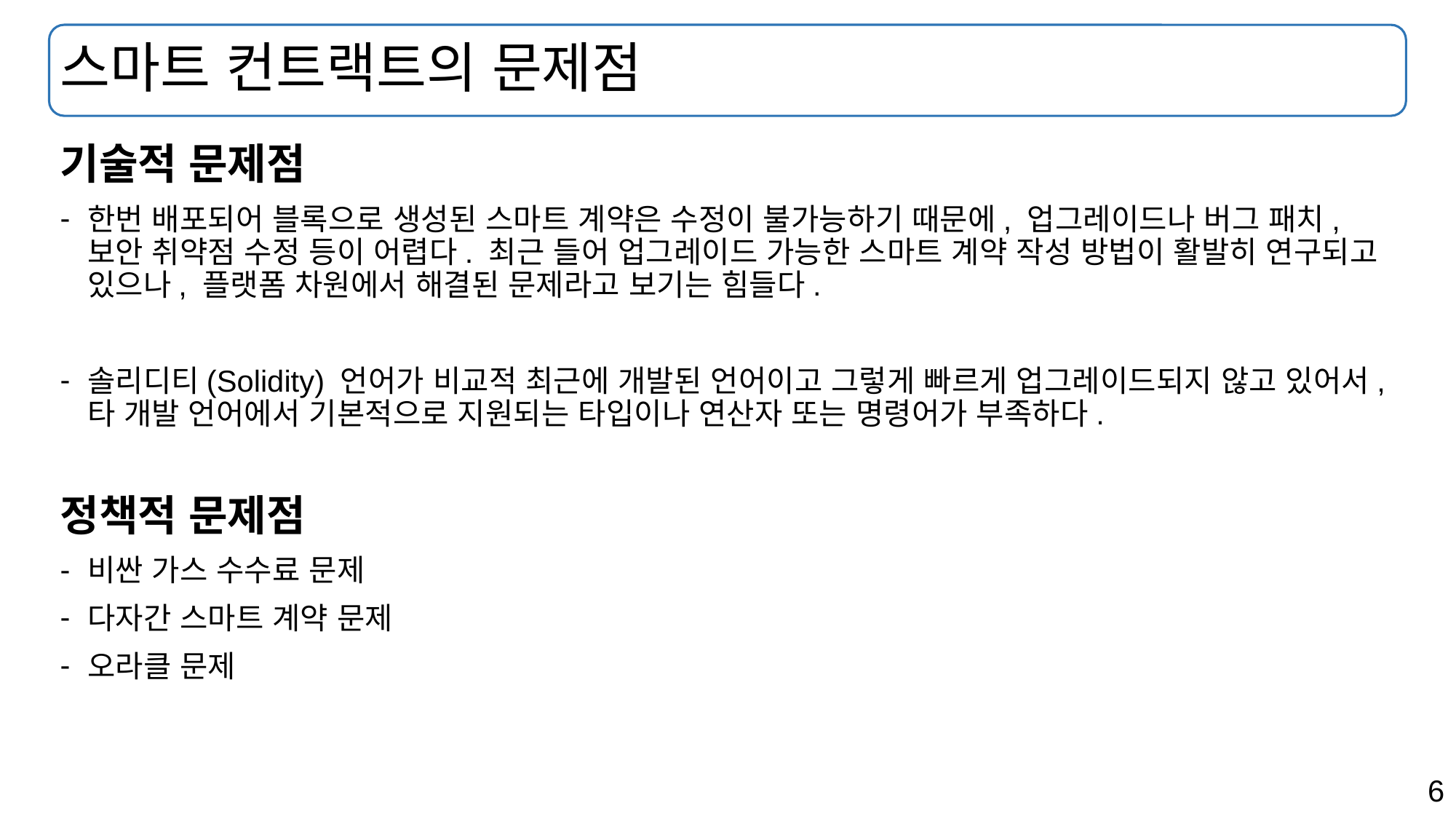

# 스마트 컨트랙트의 문제점
기술적 문제점
한번 배포되어 블록으로 생성된 스마트 계약은 수정이 불가능하기 때문에, 업그레이드나 버그 패치, 보안 취약점 수정 등이 어렵다. 최근 들어 업그레이드 가능한 스마트 계약 작성 방법이 활발히 연구되고 있으나, 플랫폼 차원에서 해결된 문제라고 보기는 힘들다.

솔리디티(Solidity) 언어가 비교적 최근에 개발된 언어이고 그렇게 빠르게 업그레이드되지 않고 있어서, 타 개발 언어에서 기본적으로 지원되는 타입이나 연산자 또는 명령어가 부족하다.

정책적 문제점
비싼 가스 수수료 문제
다자간 스마트 계약 문제
오라클 문제